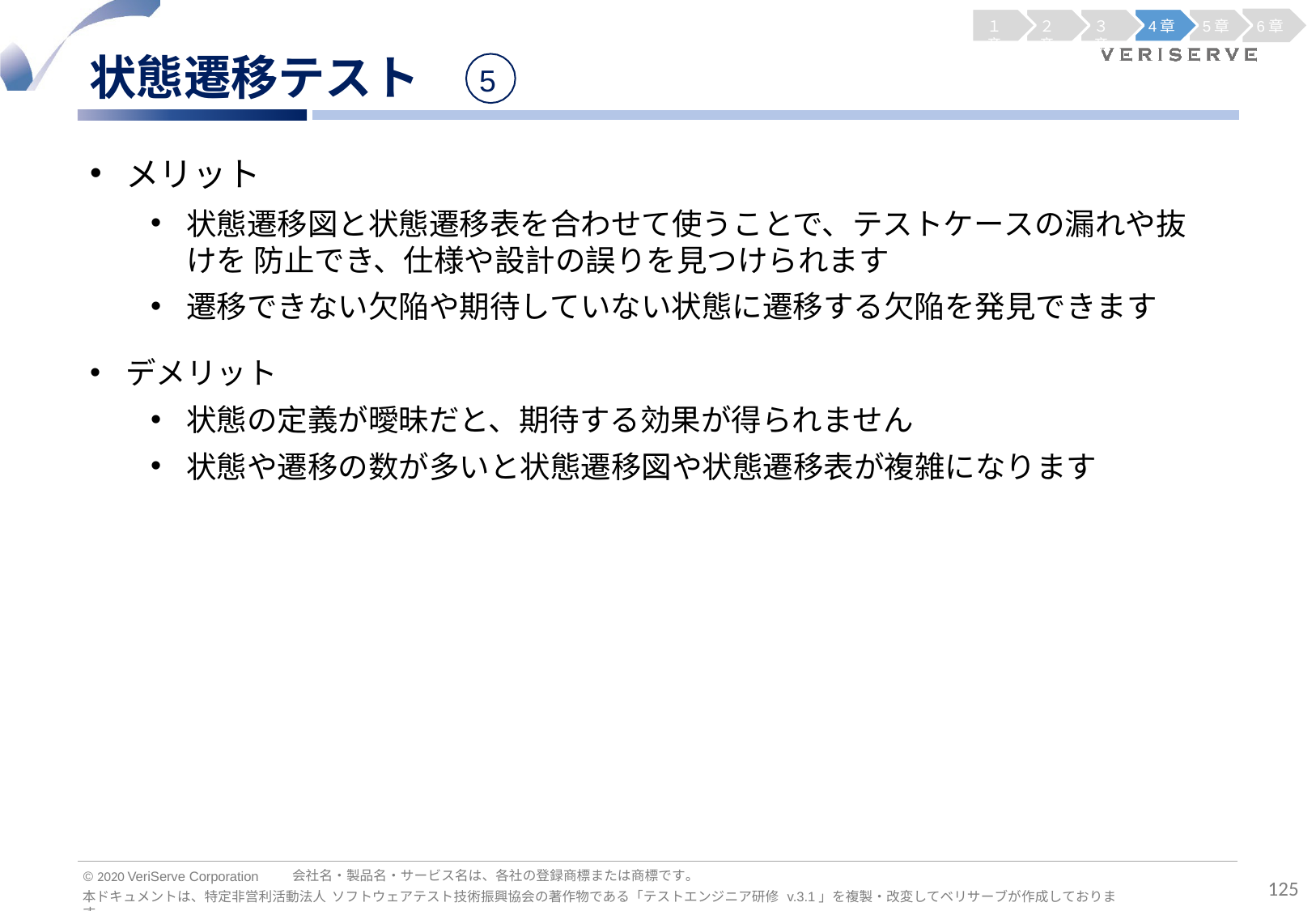

１章
２章
３章
4章
5章
6章
状態遷移テスト

メリット

5
状態遷移図と状態遷移表を合わせて使うことで、テストケースの漏れや抜けを 防止でき、仕様や設計の誤りを見つけられます
遷移できない欠陥や期待していない状態に遷移する欠陥を発見できます
デメリット
状態の定義が曖昧だと、期待する効果が得られません
状態や遷移の数が多いと状態遷移図や状態遷移表が複雑になります
会社名・製品名・サービス名は、各社の登録商標または商標です。
© 2020 VeriServe Corporation
125
本ドキュメントは、特定非営利活動法人 ソフトウェアテスト技術振興協会の著作物である「テストエンジニア研修 v.3.1」を複製・改変してベリサーブが作成しております。